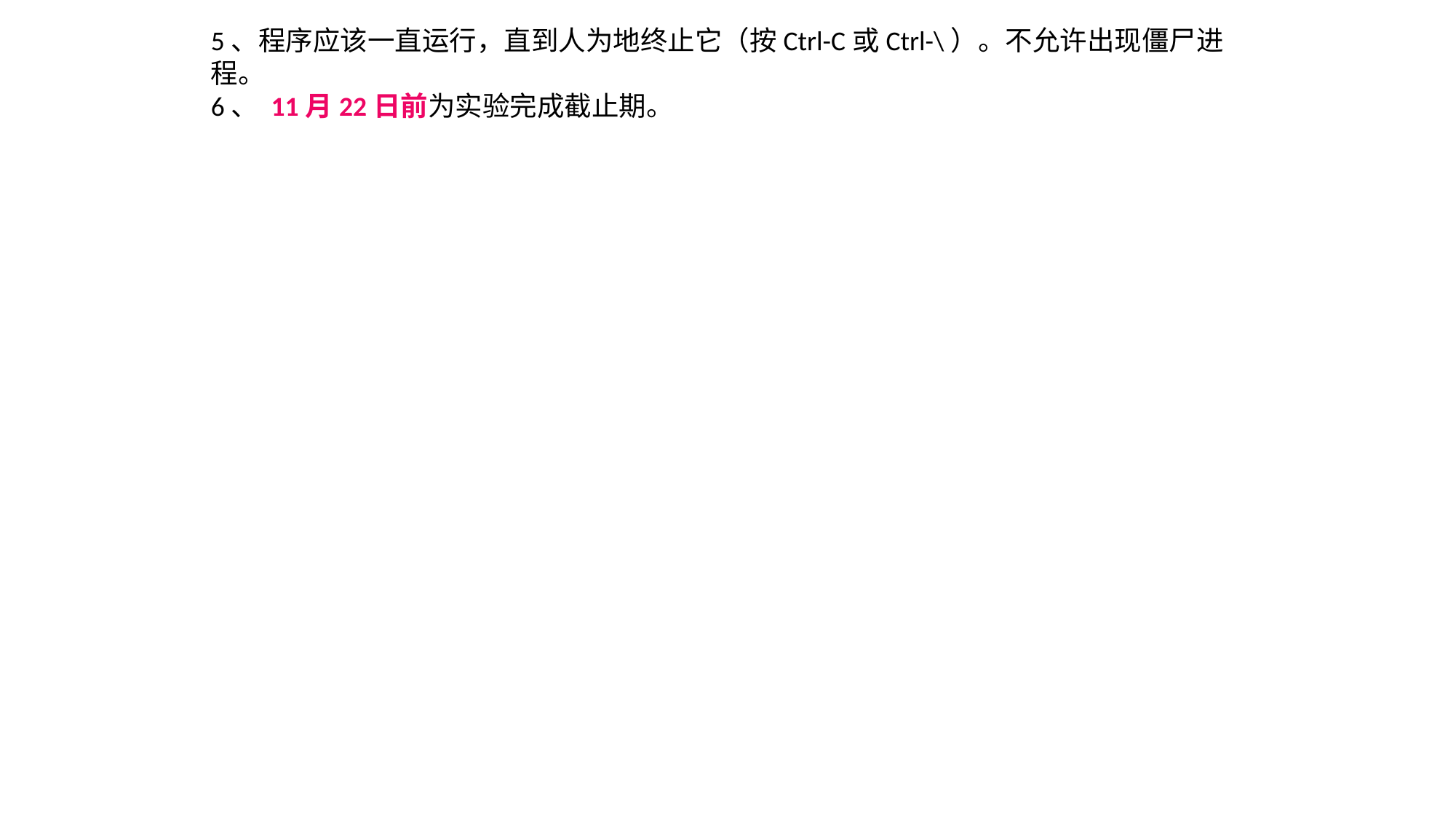

5、程序应该一直运行，直到人为地终止它（按Ctrl-C或Ctrl-\）。不允许出现僵尸进程。
6、 11月22日前为实验完成截止期。